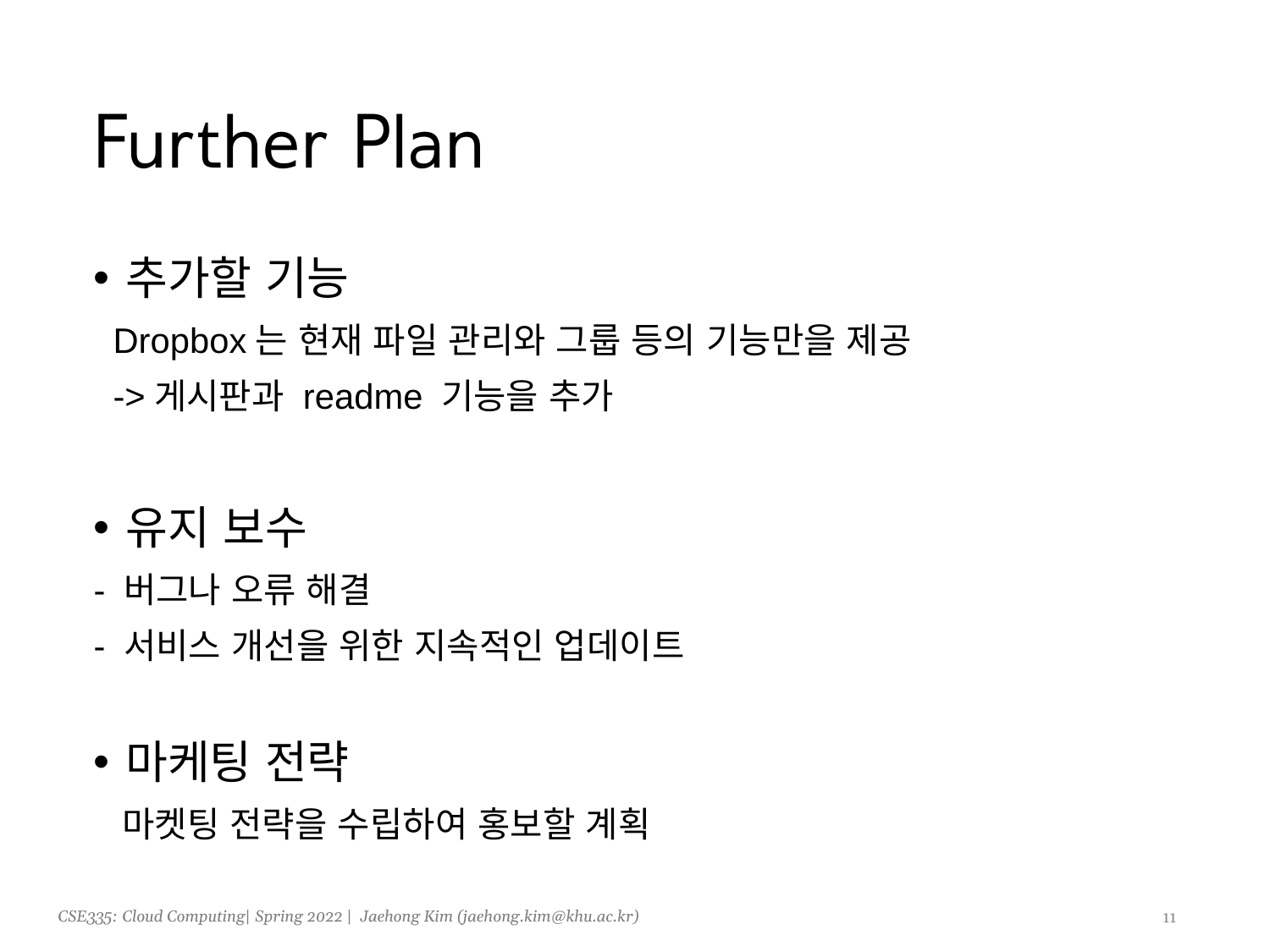

# Further Plan
추가할 기능
  Dropbox는 현재 파일 관리와 그룹 등의 기능만을 제공
  ->게시판과 readme 기능을 추가

유지 보수
- 버그나 오류 해결
- 서비스 개선을 위한 지속적인 업데이트

마케팅 전략
  마켓팅 전략을 수립하여 홍보할 계획
11